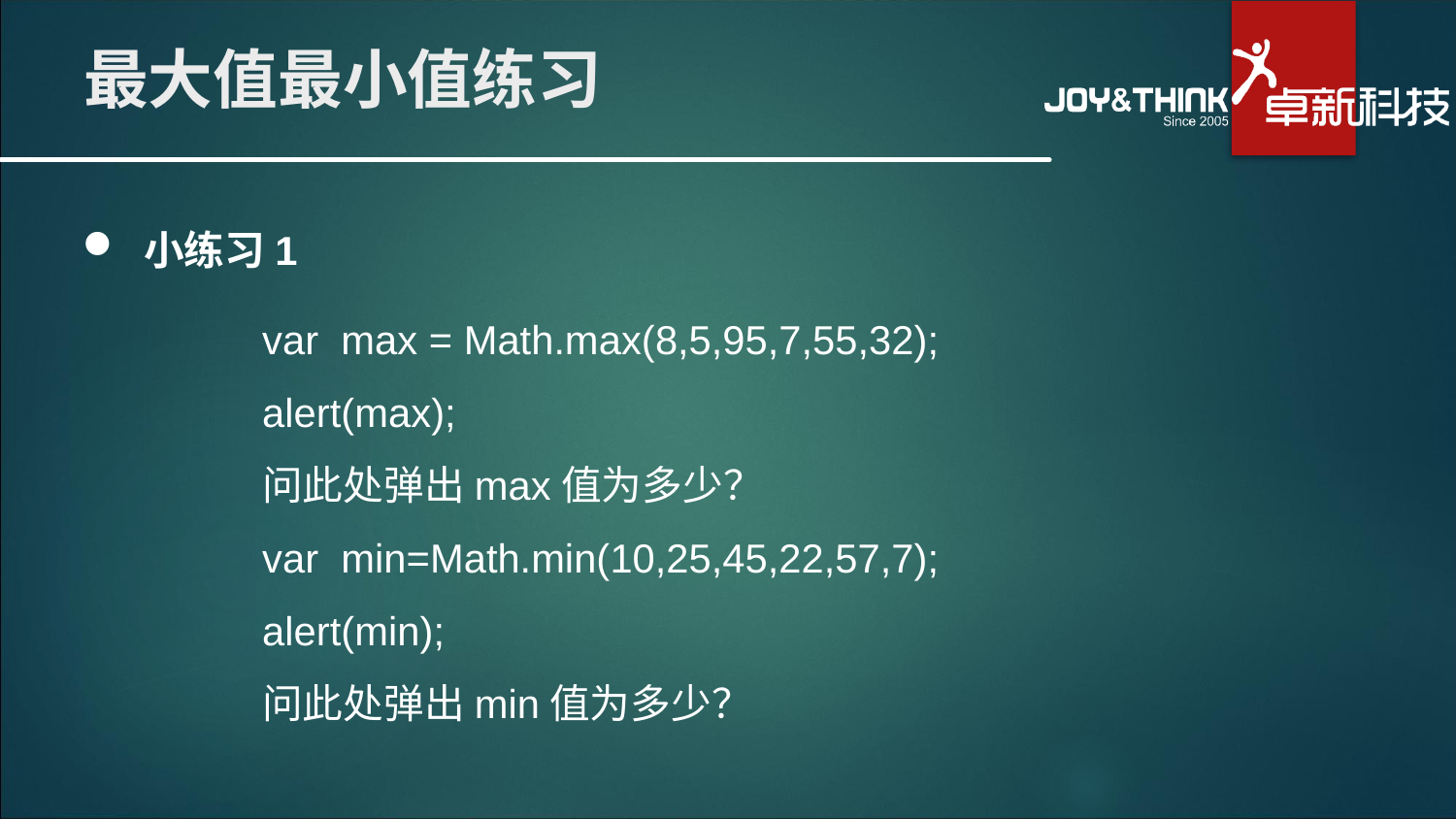

# 最大值最小值练习
 小练习1
var  max = Math.max(8,5,95,7,55,32);
alert(max);
问此处弹出max值为多少？
var  min=Math.min(10,25,45,22,57,7);
alert(min);
问此处弹出min值为多少？